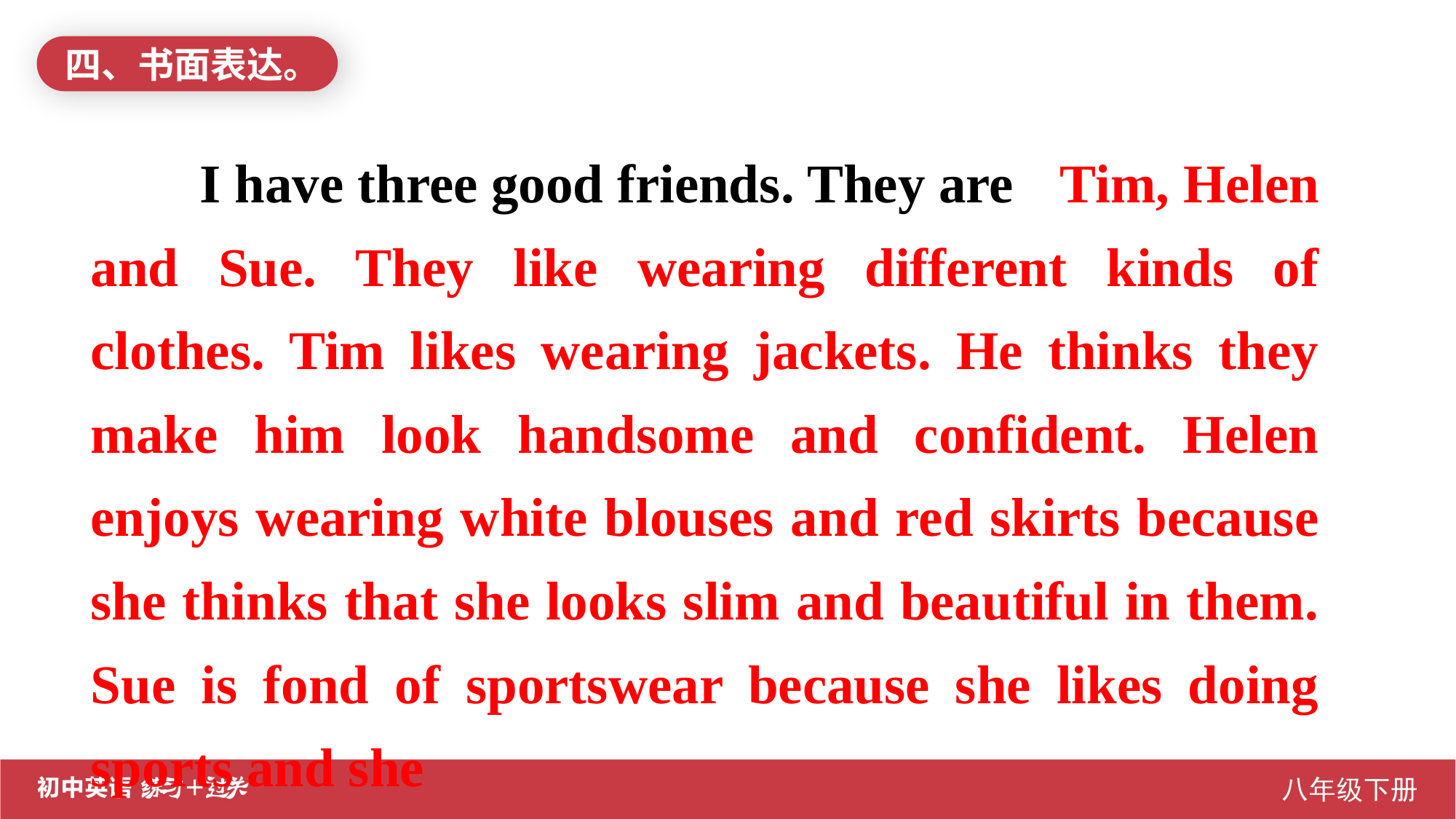

四、书面表达。
                                                                     Tim, Helen and Sue. They like wearing different kinds of clothes. Tim likes wearing jackets. He thinks they make him look handsome and confident. Helen enjoys wearing white blouses and red skirts because she thinks that she looks slim and beautiful in them. Sue is fond of sportswear because she likes doing sports and she
	I have three good friends. They are